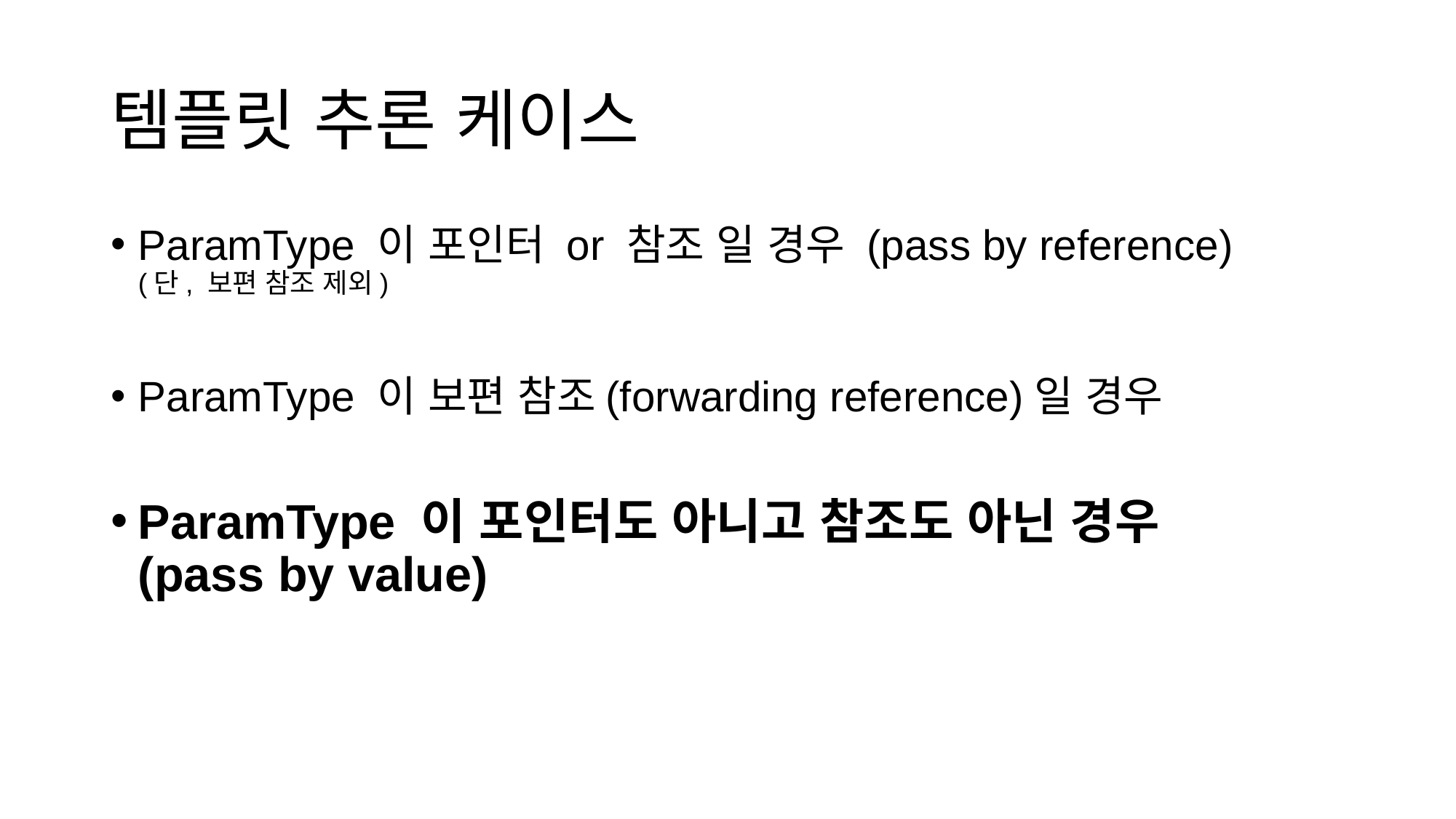

# 템플릿 추론 케이스
ParamType 이 포인터 or 참조 일 경우 (pass by reference)
(단, 보편 참조 제외)

ParamType 이 보편 참조(forwarding reference)일 경우

ParamType 이 포인터도 아니고 참조도 아닌 경우
(pass by value)